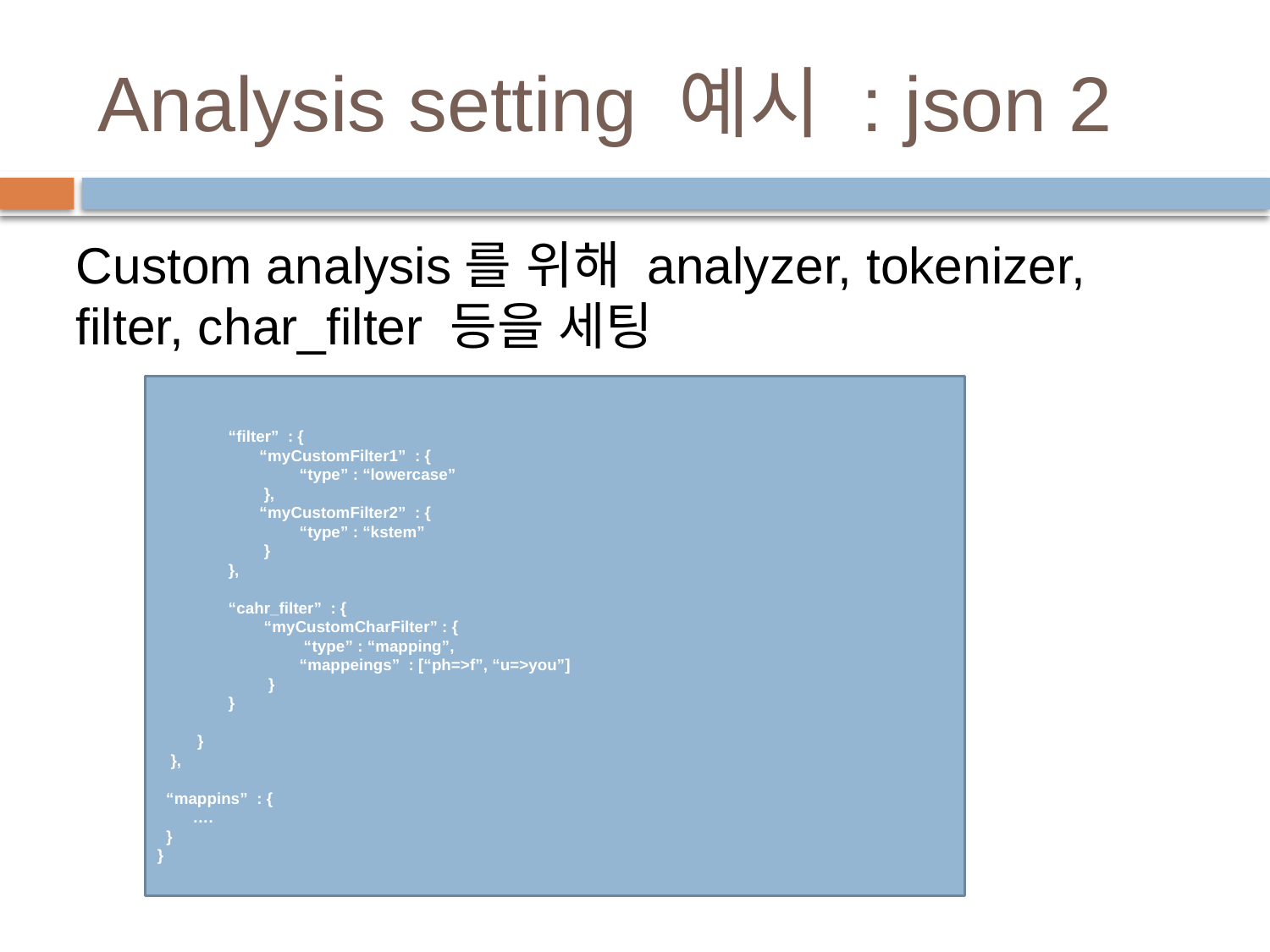

# Analysis setting 예시 : json 2
Custom analysis를 위해 analyzer, tokenizer, filter, char_filter 등을 세팅

                “filter”  : {
                       “myCustomFilter1”  : {
                                “type” : “lowercase”
                        },
                       “myCustomFilter2”  : {
                                “type” : “kstem”
                        }
                },

                “cahr_filter”  : {
                        “myCustomCharFilter” : {
                                 “type” : “mapping”,
                                “mappeings”  : [“ph=>f”, “u=>you”]
                         }
                }

         }
   },

  “mappins”  : {
        ….
  }
}